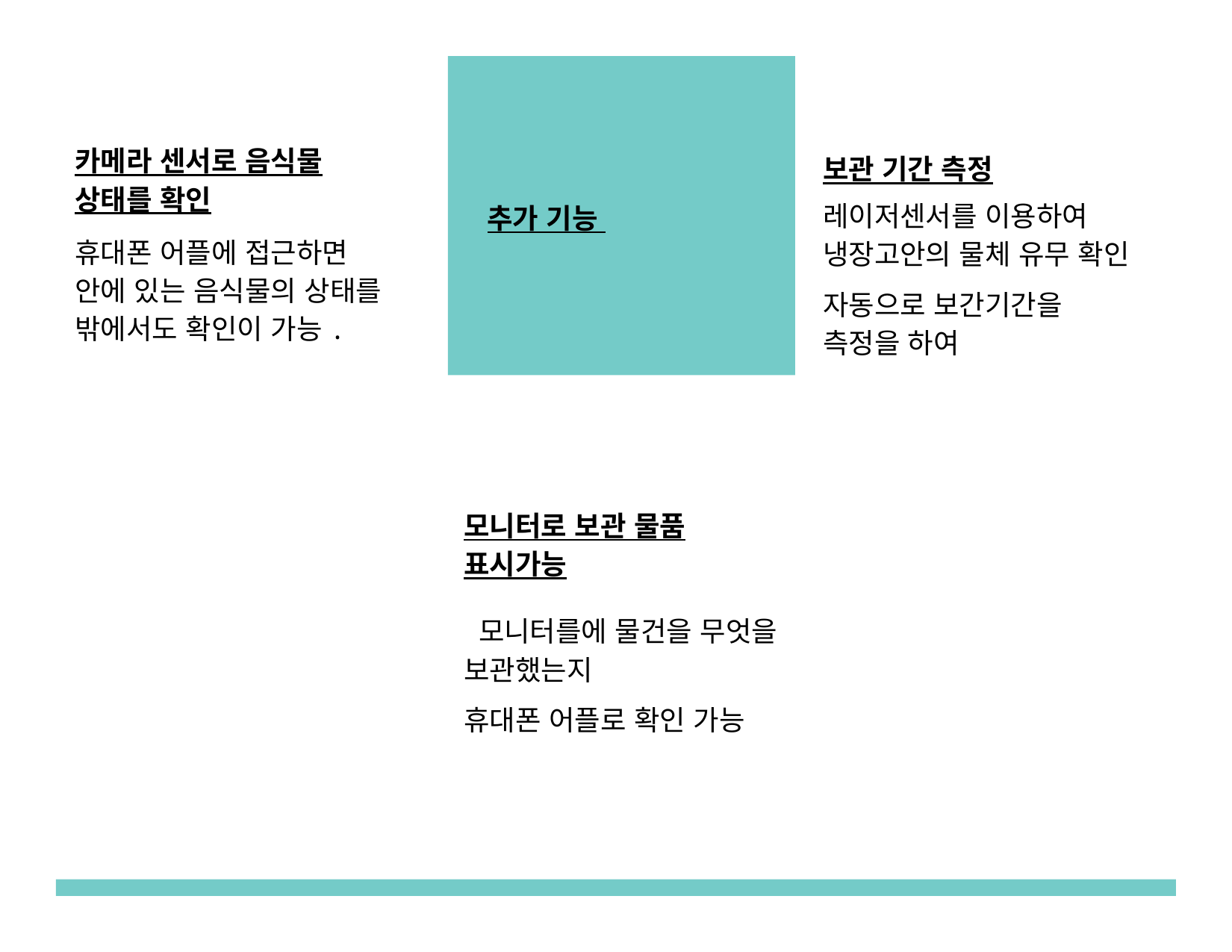

추가 기능
카메라 센서로 음식물 상태를 확인

레이저센서를 이용하여 냉장고안의 물체 유무 확인
자동으로 보간기간을 측정을 하여
보관 기간 측정
휴대폰 어플에 접근하면 안에 있는 음식물의 상태를 밖에서도 확인이 가능.

모니터로 보관 물품 표시가능
 모니터를에 물건을 무엇을 보관했는지
휴대폰 어플로 확인 가능